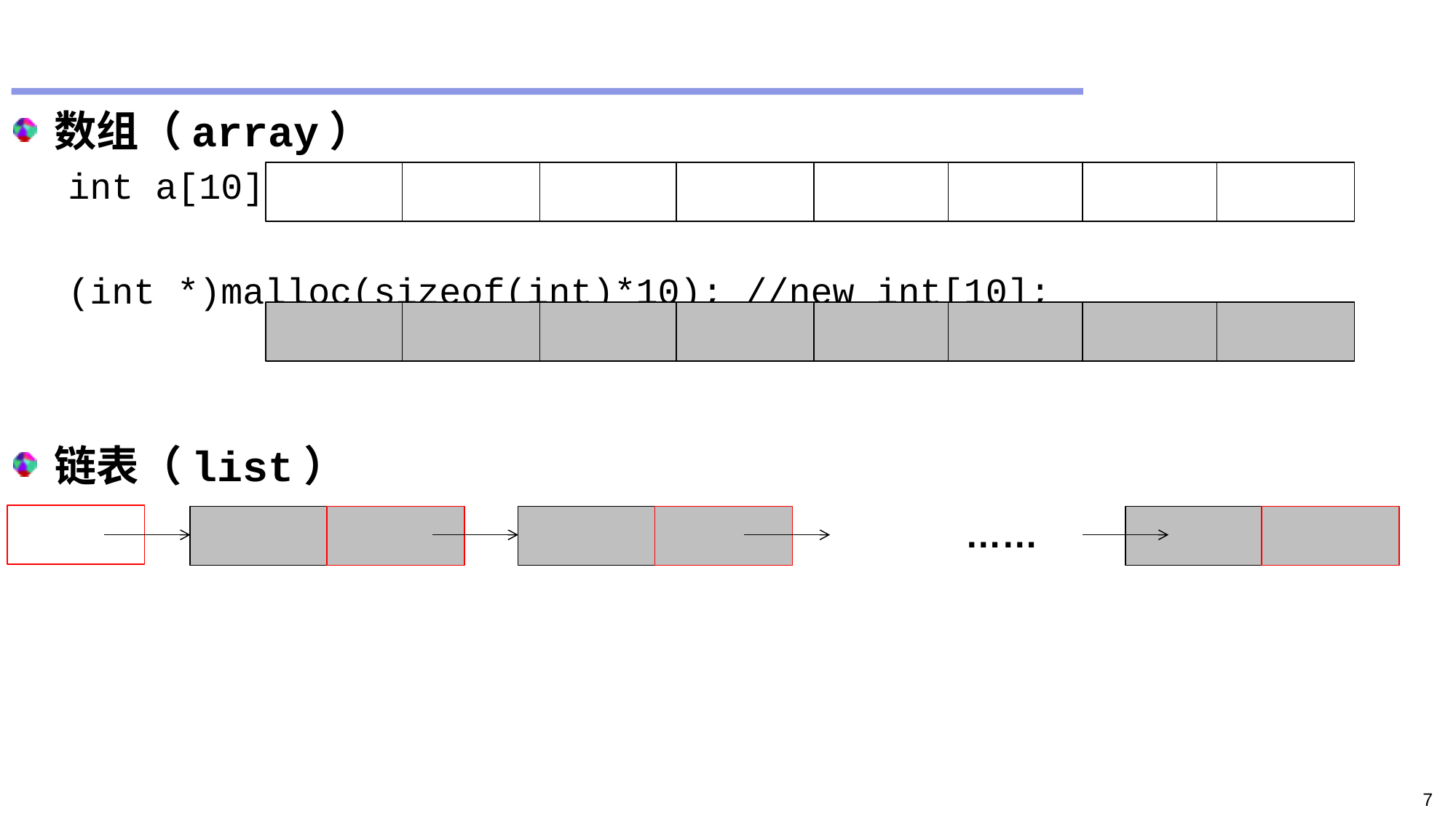

#
数组（array）
int a[10];

(int *)malloc(sizeof(int)*10); //new int[10];

链表（list）

……

7